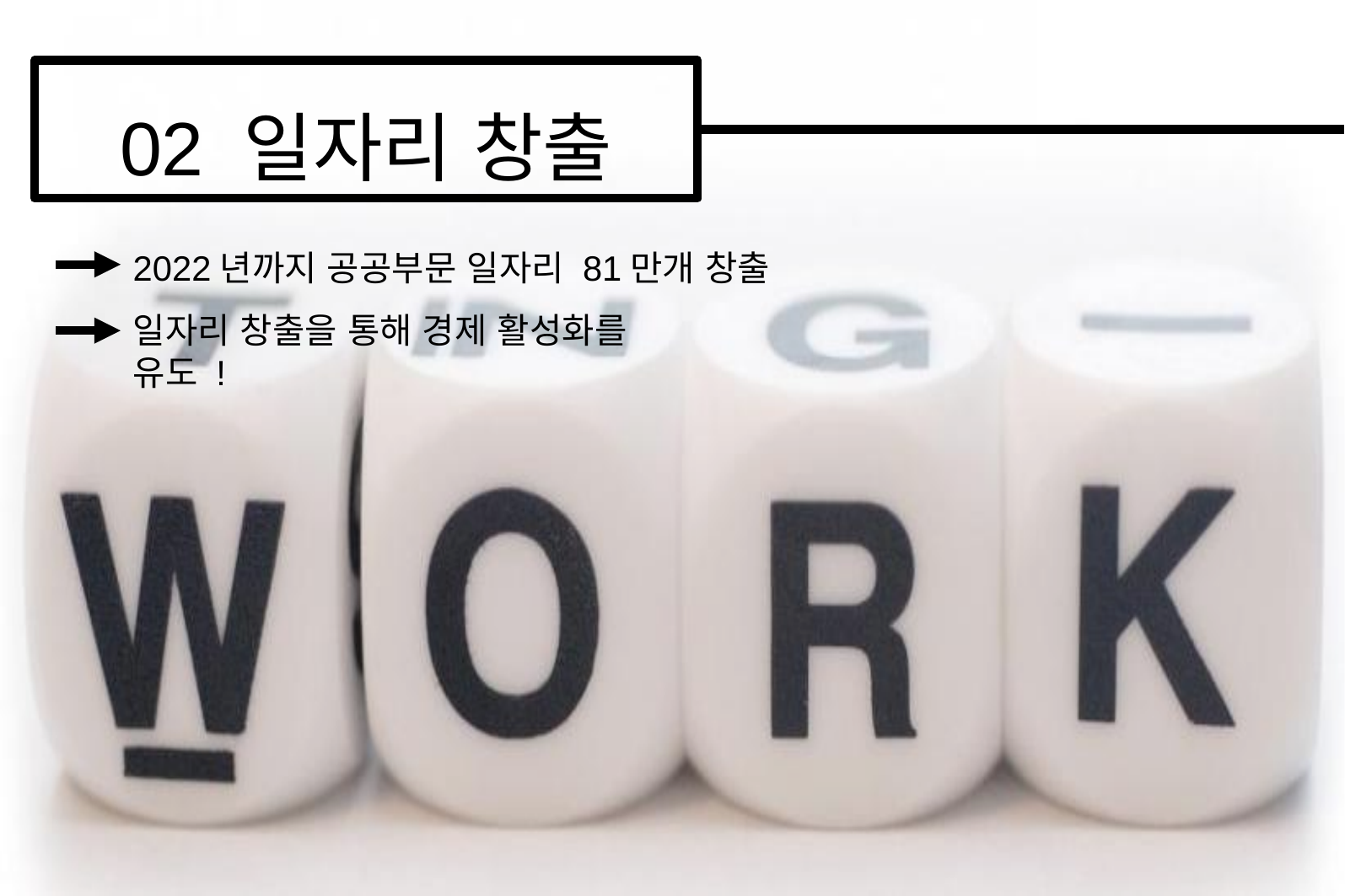

# 02 일자리 창출
2022년까지 공공부문 일자리 81만개 창출
일자리 창출을 통해 경제 활성화를 유도 !